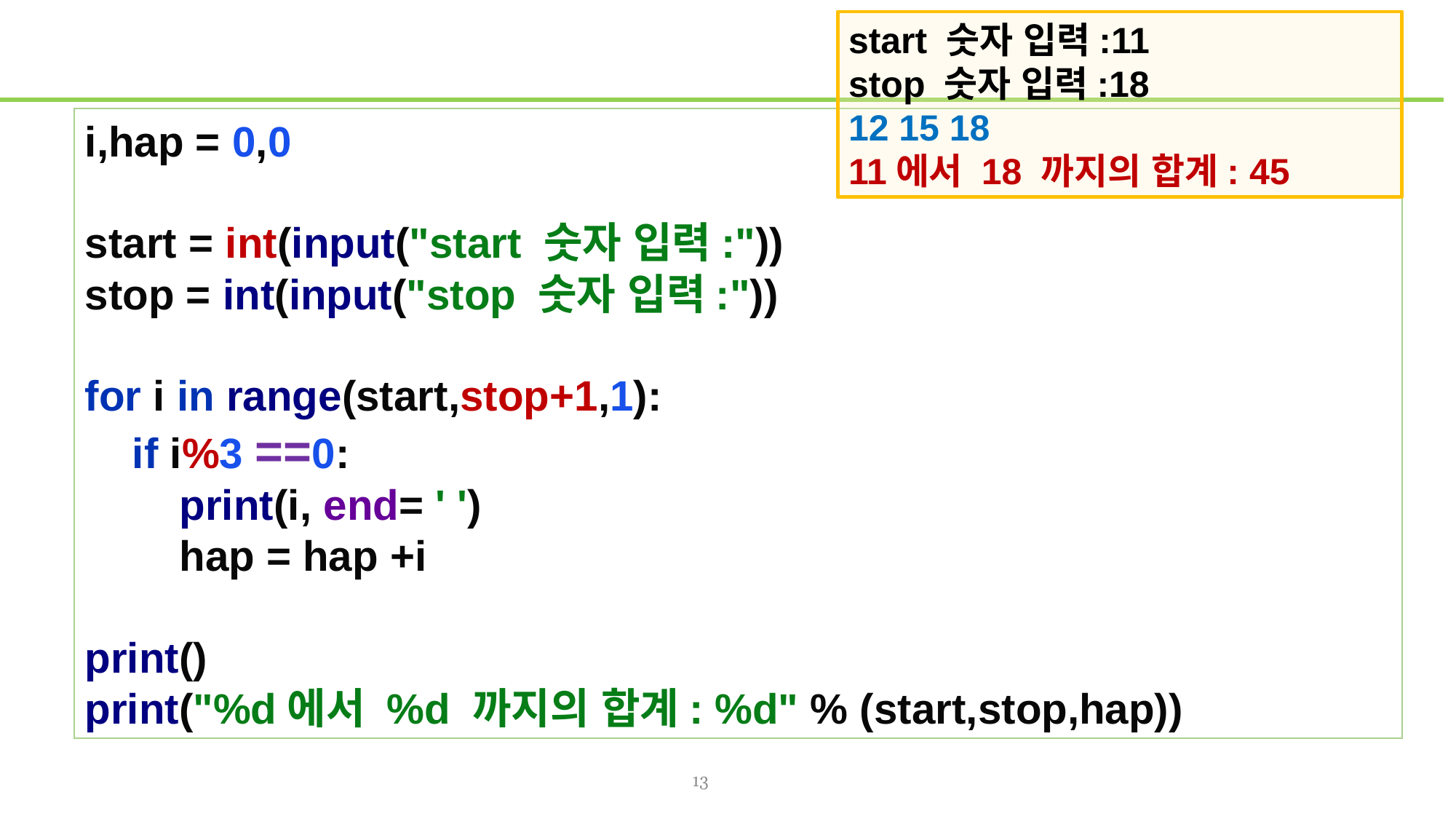

start 숫자 입력:11
stop 숫자 입력:18
12 15 18
11에서 18 까지의 합계: 45
i,hap = 0,0
start = int(input("start 숫자 입력:"))
stop = int(input("stop 숫자 입력:"))
for i in range(start,stop+1,1):
    if i%3 ==0:
        print(i, end= ' ')
        hap = hap +i
print()
print("%d에서 %d 까지의 합계: %d" % (start,stop,hap))
13